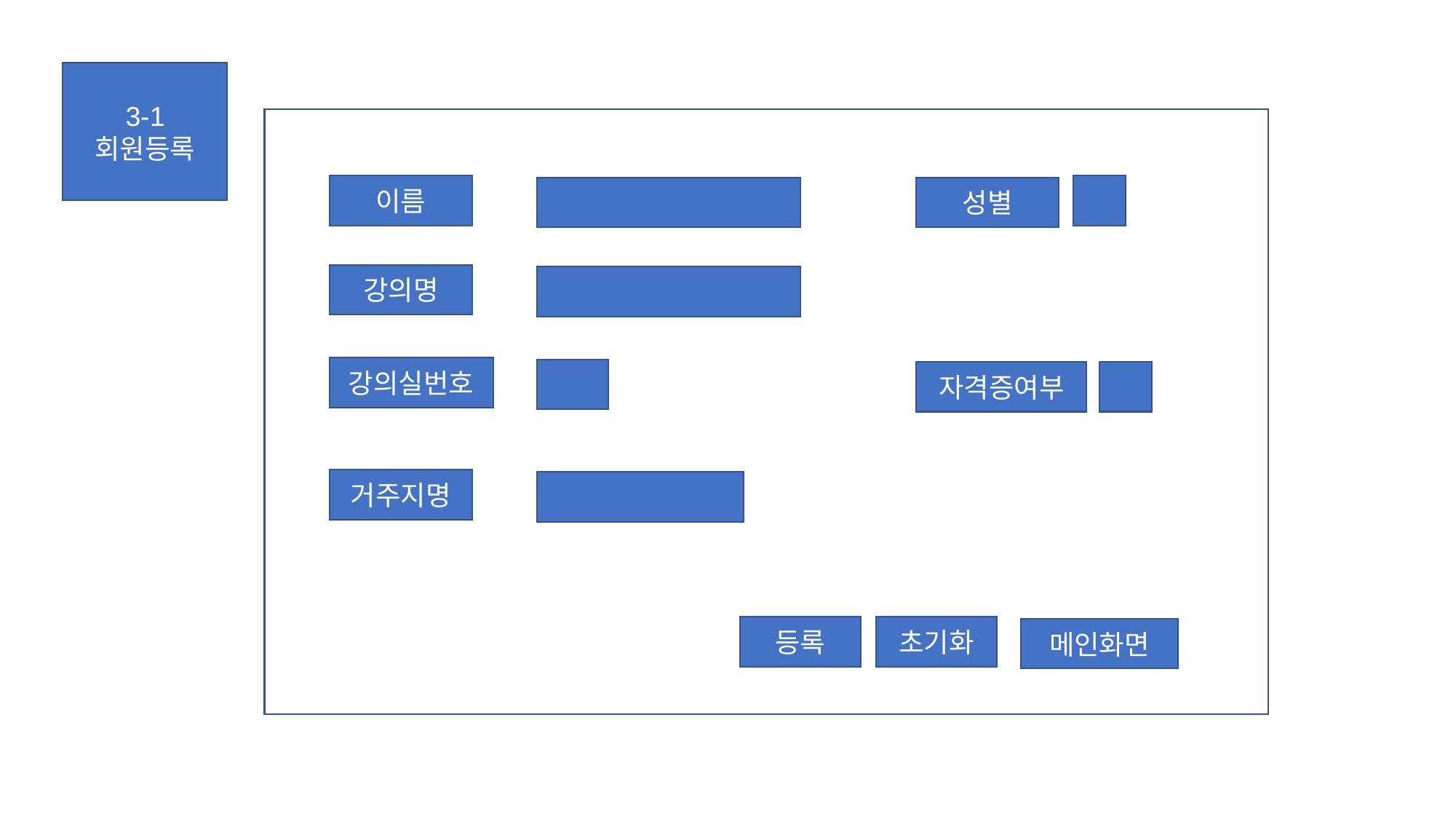

3-1
회원등록

이름

성별
강의명

강의실번호

자격증여부

거주지명

등록
초기화
메인화면